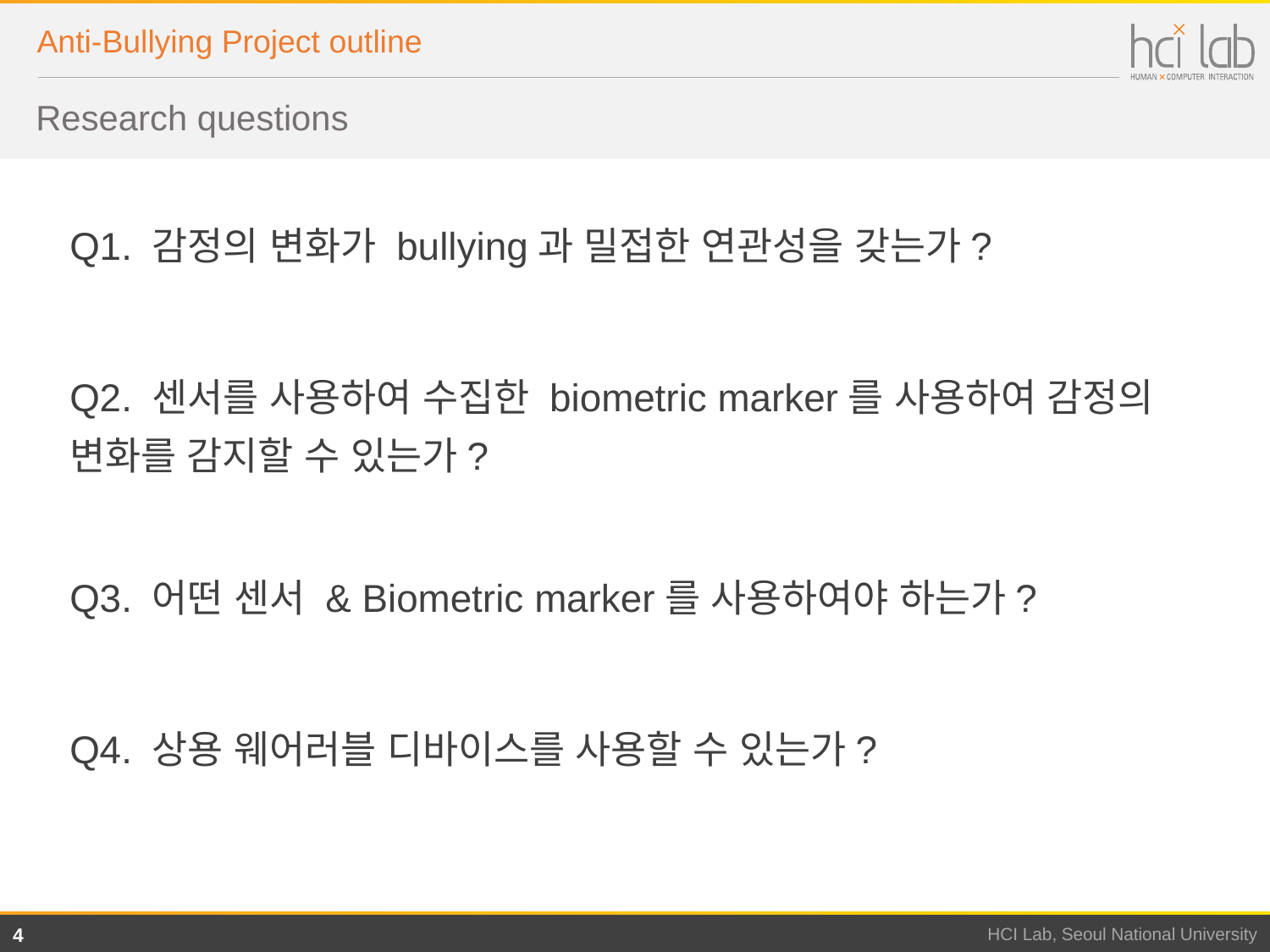

# Anti-Bullying Project outline
Research questions
Q1. 감정의 변화가 bullying과 밀접한 연관성을 갖는가?

Q2. 센서를 사용하여 수집한 biometric marker를 사용하여 감정의 변화를 감지할 수 있는가?

Q3. 어떤 센서 & Biometric marker를 사용하여야 하는가?

Q4. 상용 웨어러블 디바이스를 사용할 수 있는가?
4